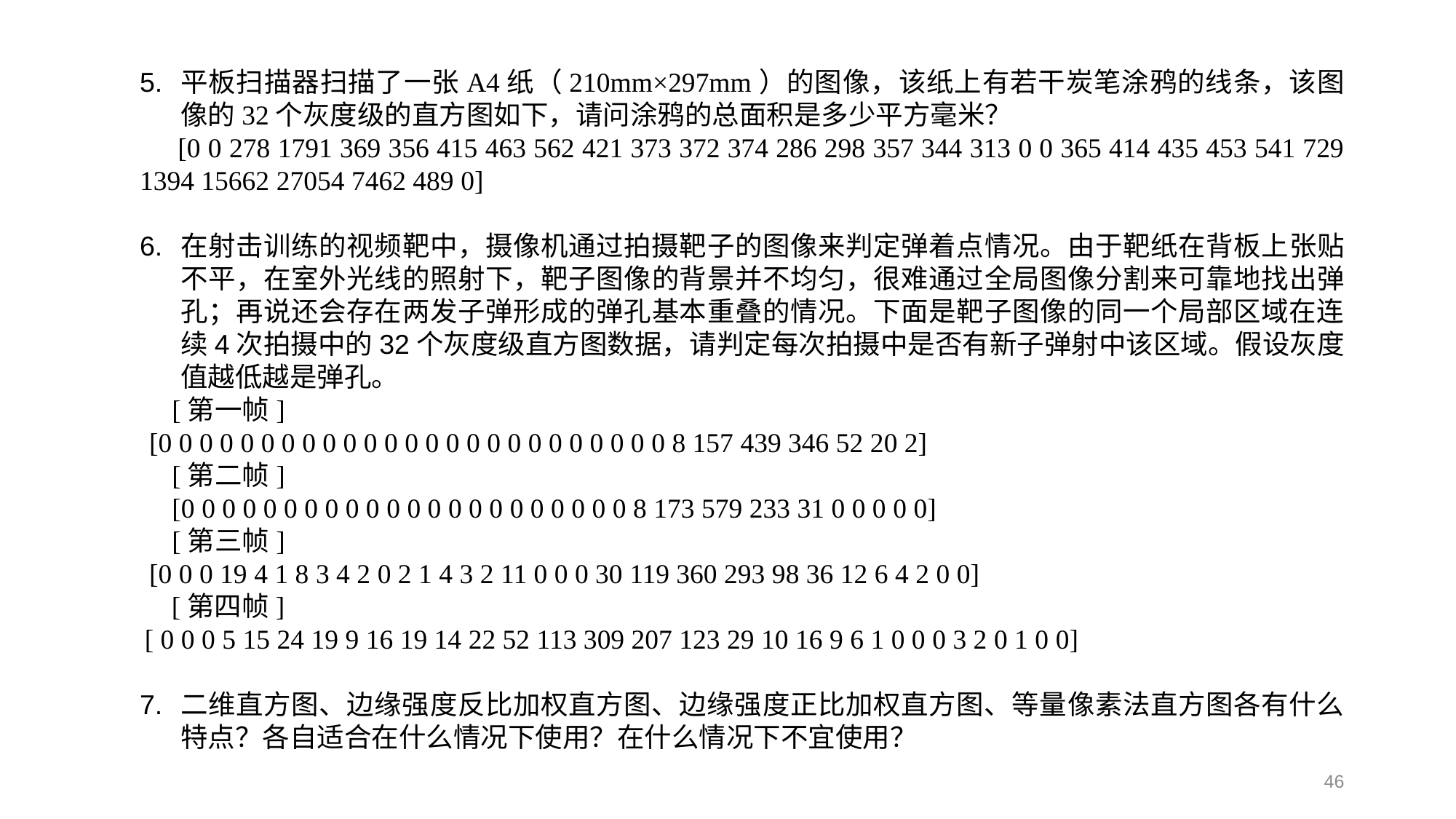

平板扫描器扫描了一张A4纸（210mm×297mm）的图像，该纸上有若干炭笔涂鸦的线条，该图像的32个灰度级的直方图如下，请问涂鸦的总面积是多少平方毫米？
     [0 0 278 1791 369 356 415 463 562 421 373 372 374 286 298 357 344 313 0 0 365 414 435 453 541 729 1394 15662 27054 7462 489 0]

在射击训练的视频靶中，摄像机通过拍摄靶子的图像来判定弹着点情况。由于靶纸在背板上张贴不平，在室外光线的照射下，靶子图像的背景并不均匀，很难通过全局图像分割来可靠地找出弹孔；再说还会存在两发子弹形成的弹孔基本重叠的情况。下面是靶子图像的同一个局部区域在连续4次拍摄中的32个灰度级直方图数据，请判定每次拍摄中是否有新子弹射中该区域。假设灰度值越低越是弹孔。
[第一帧]
[0 0 0 0 0 0 0 0 0 0 0 0 0 0 0 0 0 0 0 0 0 0 0 0 0 8 157 439 346 52 20 2]
[第二帧]
[0 0 0 0 0 0 0 0 0 0 0 0 0 0 0 0 0 0 0 0 0 0 8 173 579 233 31 0 0 0 0 0]
[第三帧]
[0 0 0 19 4 1 8 3 4 2 0 2 1 4 3 2 11 0 0 0 30 119 360 293 98 36 12 6 4 2 0 0]
[第四帧]
    [ 0 0 0 5 15 24 19 9 16 19 14 22 52 113 309 207 123 29 10 16 9 6 1 0 0 0 3 2 0 1 0 0]

二维直方图、边缘强度反比加权直方图、边缘强度正比加权直方图、等量像素法直方图各有什么特点？各自适合在什么情况下使用？在什么情况下不宜使用？

46